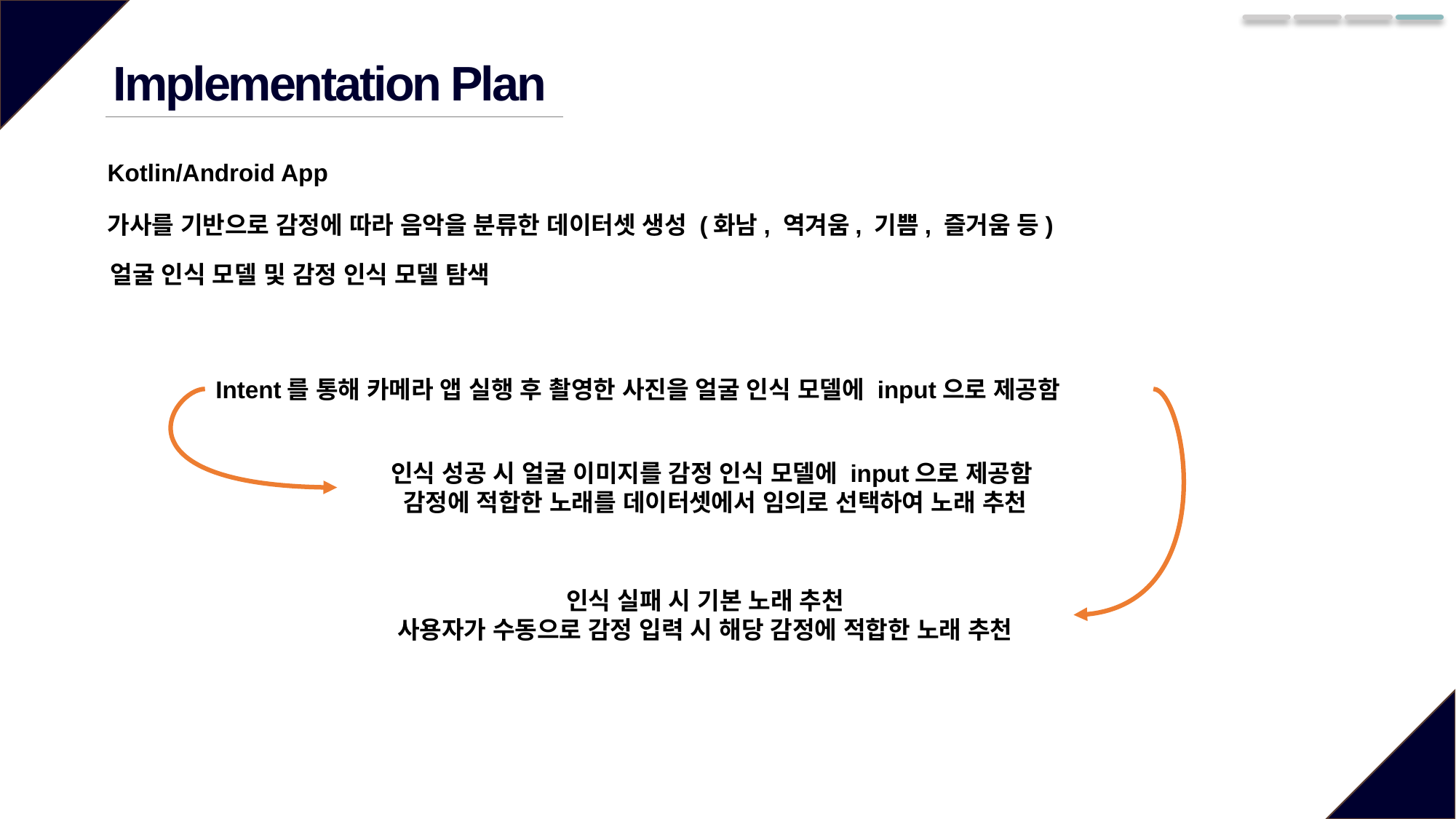

Implementation Plan
Kotlin/Android App
가사를 기반으로 감정에 따라 음악을 분류한 데이터셋 생성 (화남, 역겨움, 기쁨, 즐거움 등)
얼굴 인식 모델 및 감정 인식 모델 탐색
Intent를 통해 카메라 앱 실행 후 촬영한 사진을 얼굴 인식 모델에 input으로 제공함
인식 성공 시 얼굴 이미지를 감정 인식 모델에 input으로 제공함
감정에 적합한 노래를 데이터셋에서 임의로 선택하여 노래 추천
인식 실패 시 기본 노래 추천
사용자가 수동으로 감정 입력 시 해당 감정에 적합한 노래 추천